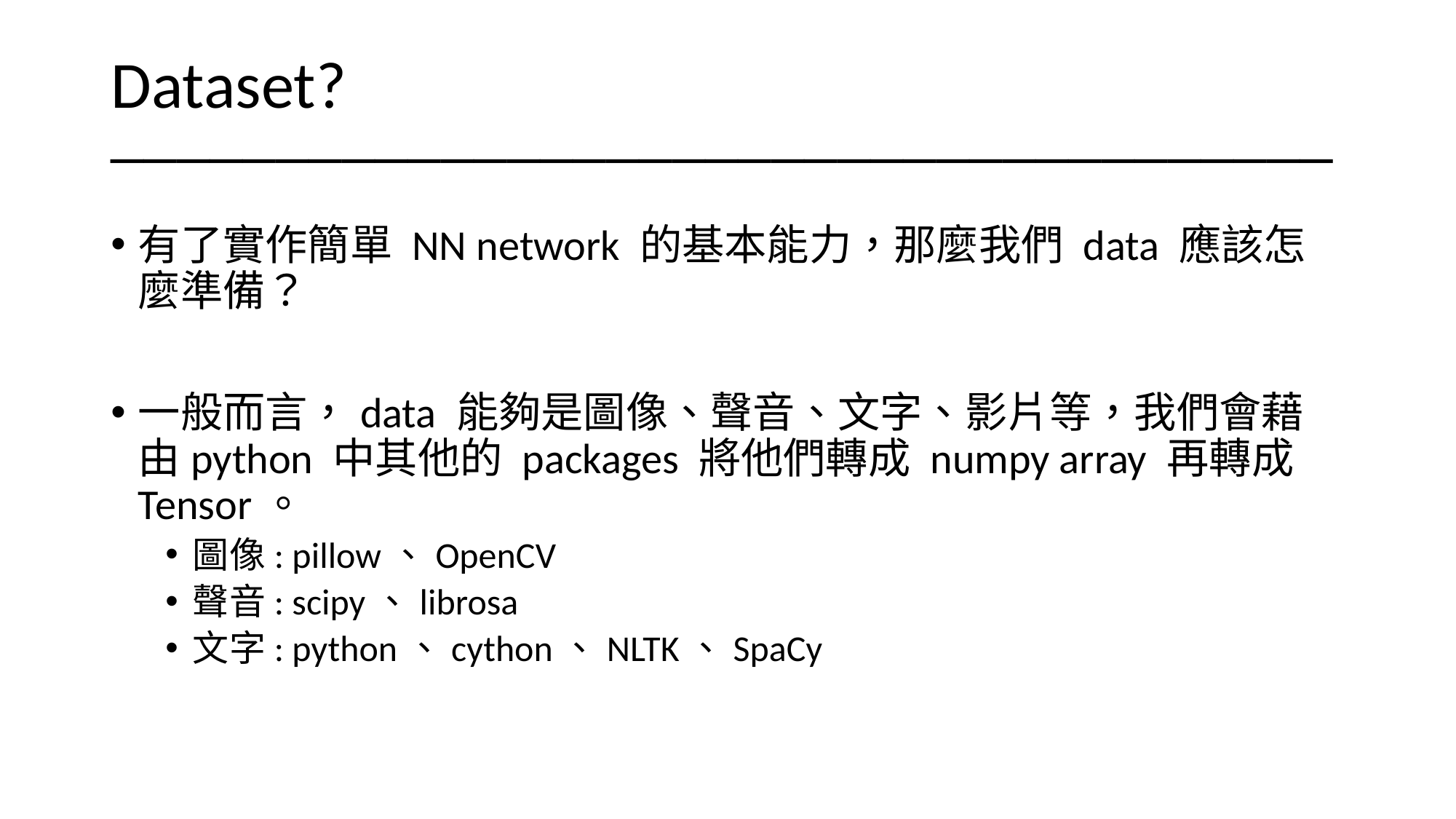

# Dataset? ─────────────────────────────────────
有了實作簡單 NN network 的基本能力，那麼我們 data 應該怎麼準備？

一般而言，data 能夠是圖像、聲音、文字、影片等，我們會藉由python 中其他的 packages 將他們轉成 numpy array 再轉成 Tensor。
圖像: pillow、OpenCV
聲音: scipy、librosa
文字: python、cython、NLTK、SpaCy